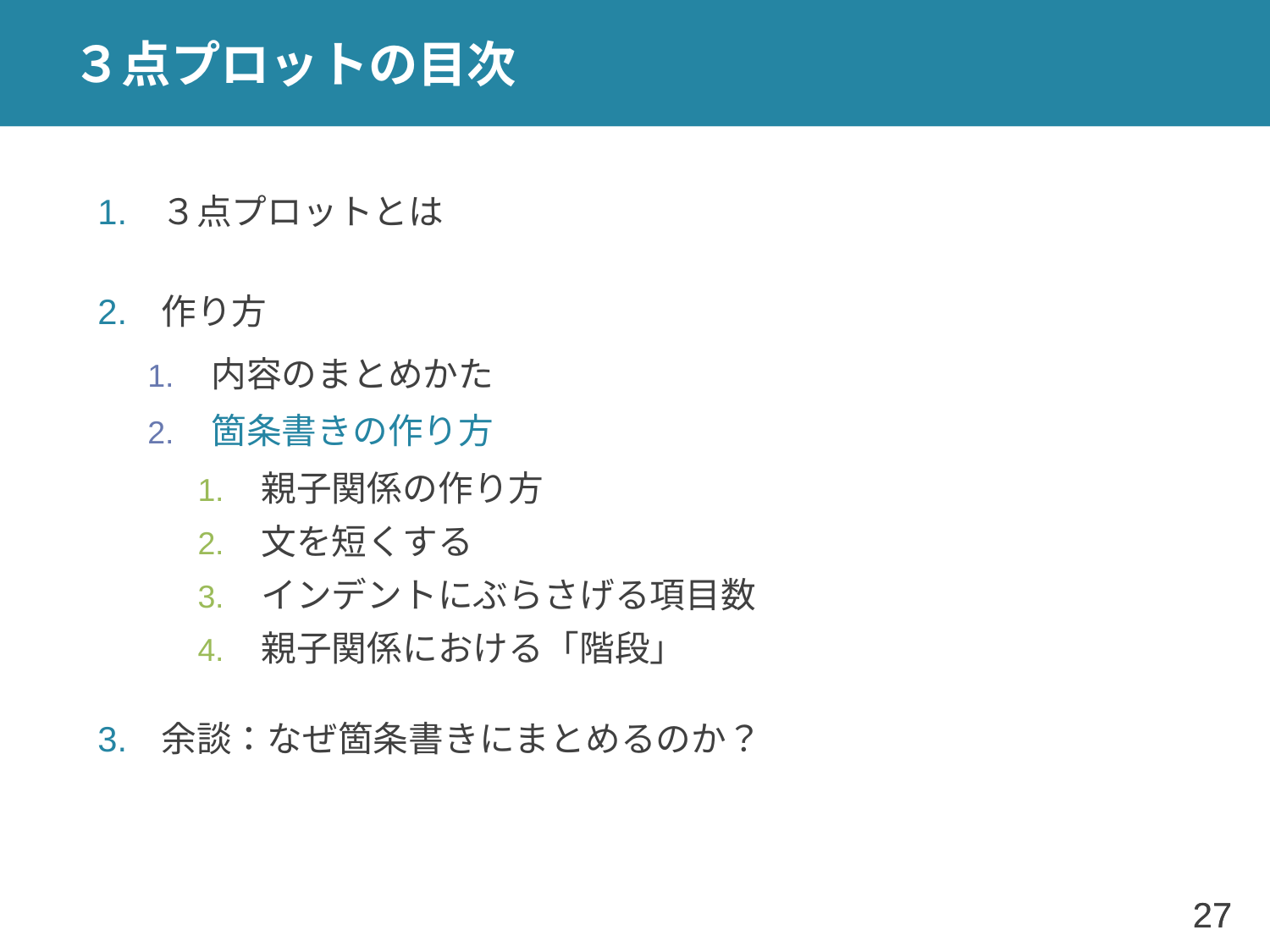

# ３点プロットの目次
３点プロットとは
作り方
内容のまとめかた
箇条書きの作り方
親子関係の作り方
文を短くする
インデントにぶらさげる項目数
親子関係における「階段」
余談：なぜ箇条書きにまとめるのか？